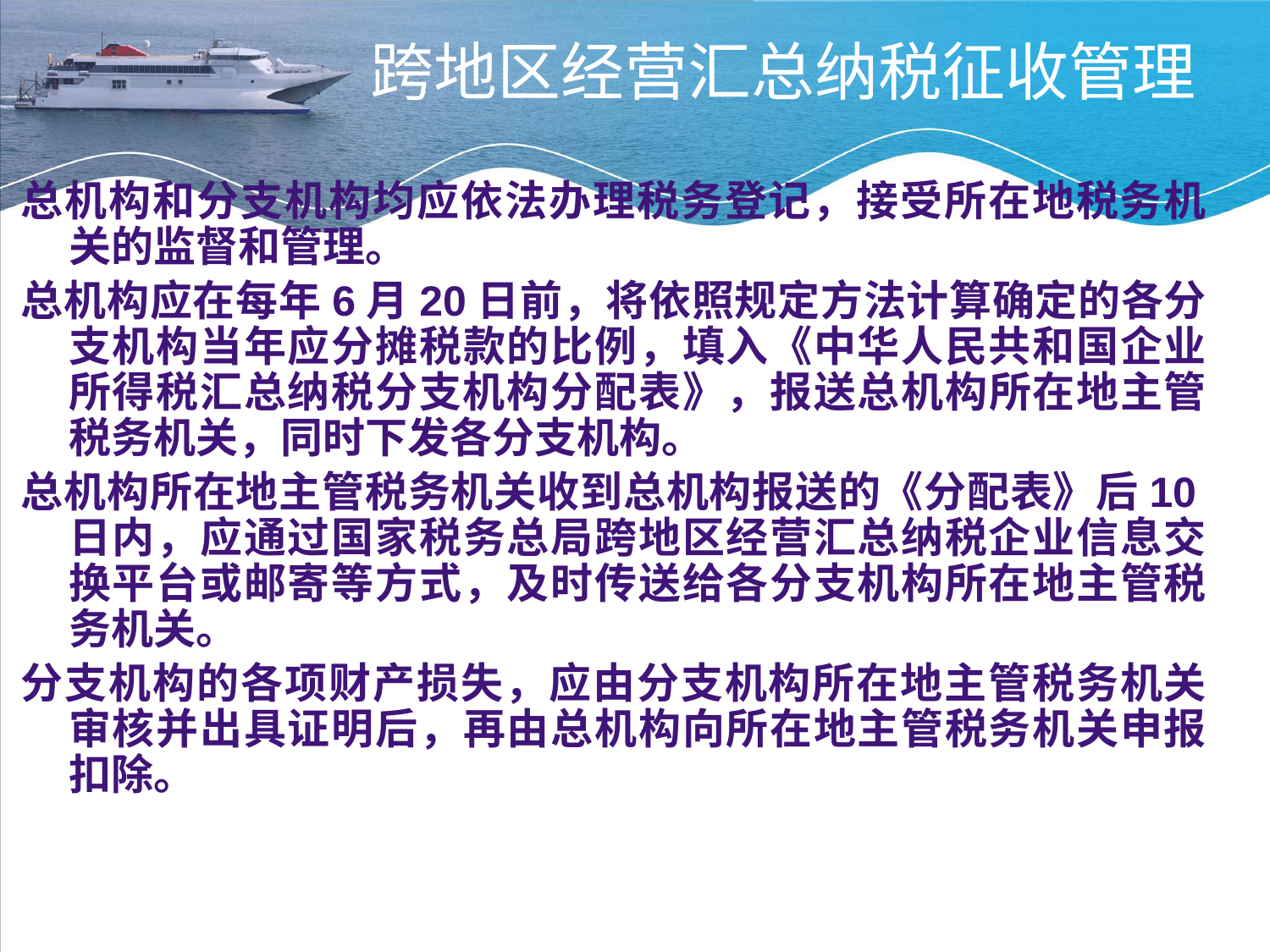

# 跨地区经营汇总纳税征收管理
总机构和分支机构均应依法办理税务登记，接受所在地税务机关的监督和管理。
总机构应在每年6月20日前，将依照规定方法计算确定的各分支机构当年应分摊税款的比例，填入《中华人民共和国企业所得税汇总纳税分支机构分配表》，报送总机构所在地主管税务机关，同时下发各分支机构。
总机构所在地主管税务机关收到总机构报送的《分配表》后10日内，应通过国家税务总局跨地区经营汇总纳税企业信息交换平台或邮寄等方式，及时传送给各分支机构所在地主管税务机关。
分支机构的各项财产损失，应由分支机构所在地主管税务机关审核并出具证明后，再由总机构向所在地主管税务机关申报扣除。